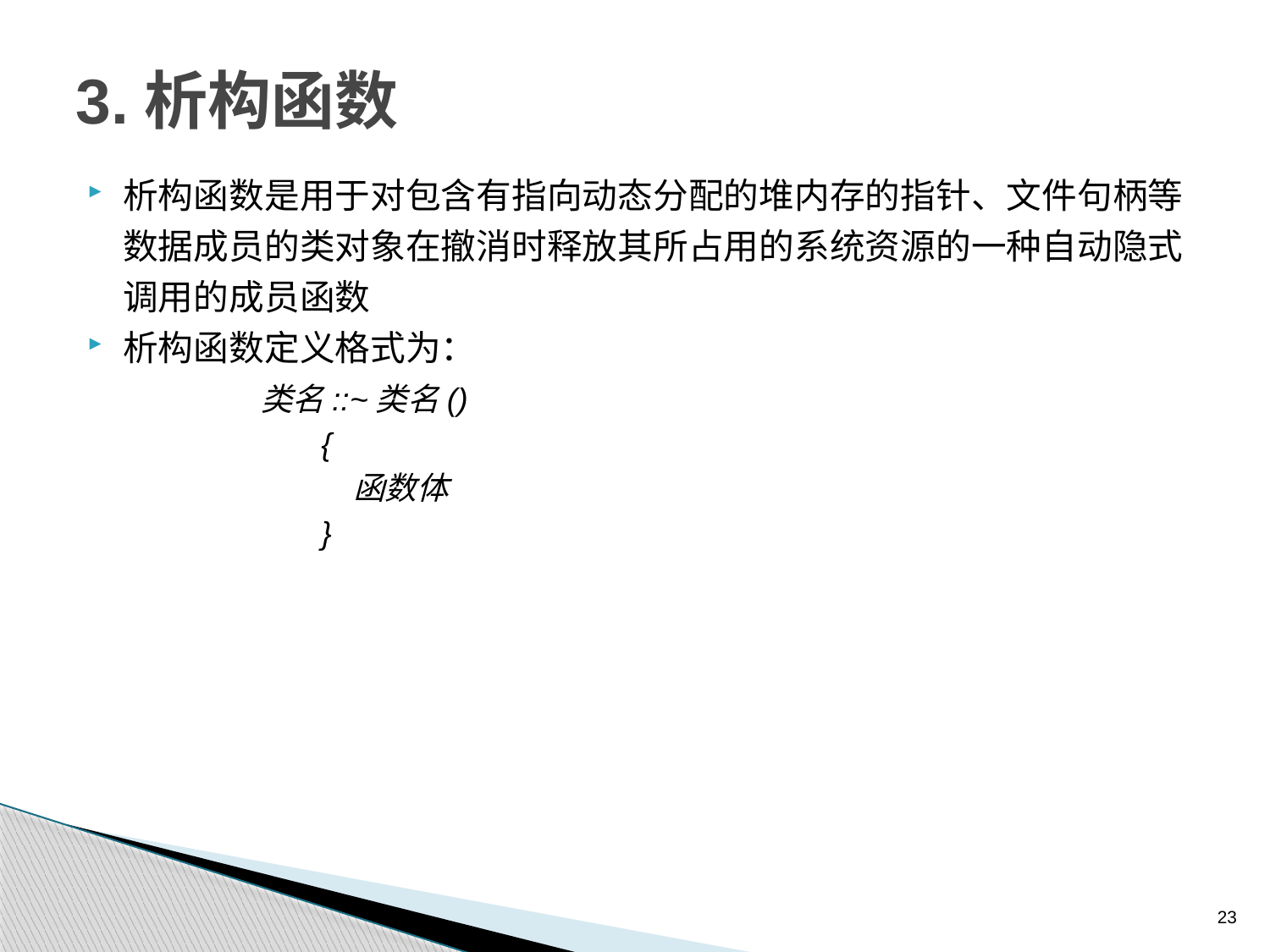

# 3.析构函数
析构函数是用于对包含有指向动态分配的堆内存的指针、文件句柄等数据成员的类对象在撤消时释放其所占用的系统资源的一种自动隐式调用的成员函数
析构函数定义格式为：
                       类名::~类名()
                            {
                                      函数体
                            }

23